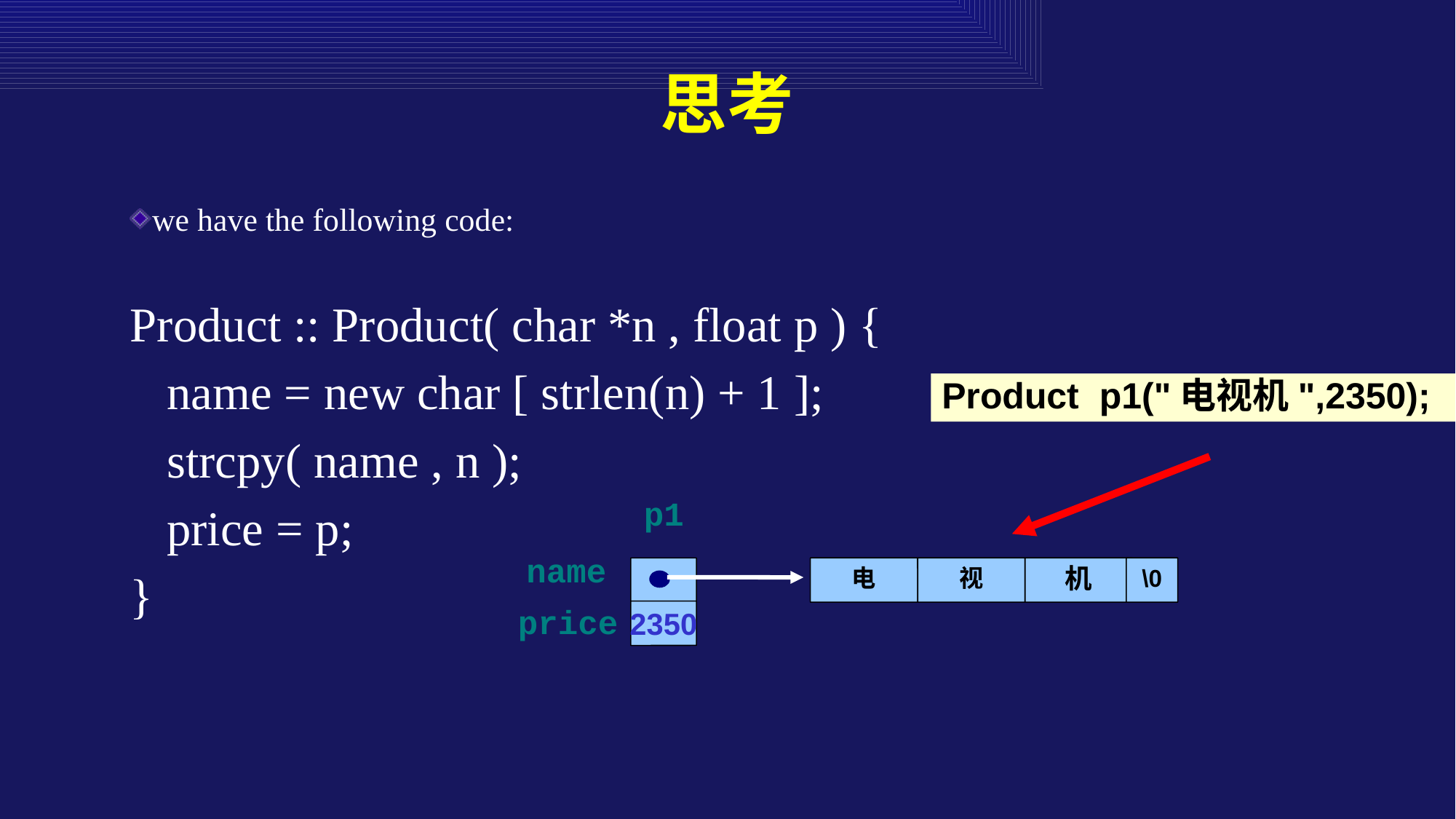

# 思考
we have the following code:

Product :: Product( char *n , float p ) {
   name = new char [ strlen(n) + 1 ];
   strcpy( name , n );
   price = p;
}

 Q: What happens when the main function finishes?

Product  p1("电视机",2350);

p1
name
电
视
机
\0

price
2350